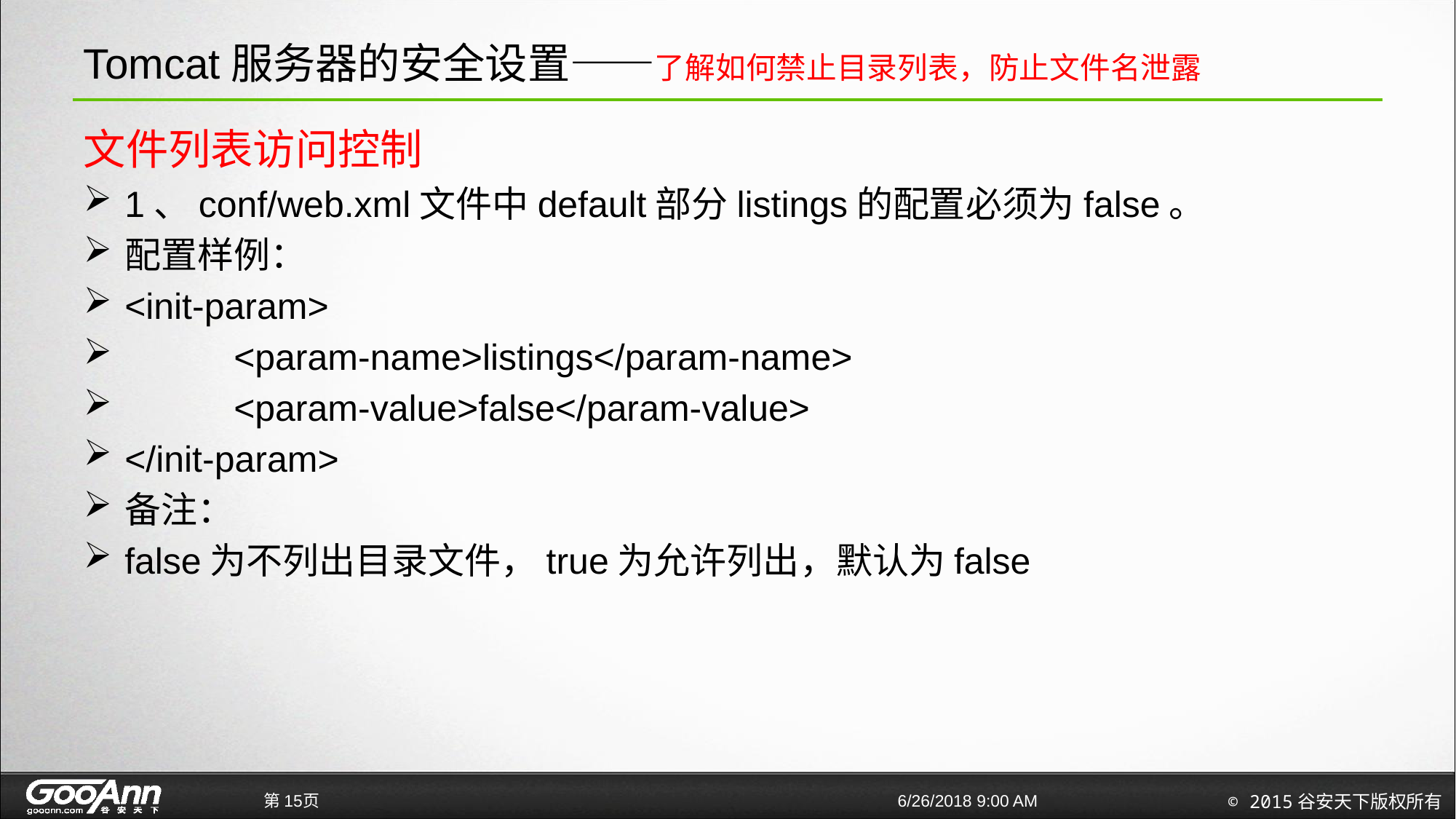

# Tomcat服务器的安全设置——了解如何禁止目录列表，防止文件名泄露
文件列表访问控制
1、conf/web.xml文件中default部分listings的配置必须为false。
配置样例：
<init-param>
	<param-name>listings</param-name>
	<param-value>false</param-value>
</init-param>
备注：
false为不列出目录文件，true为允许列出，默认为false